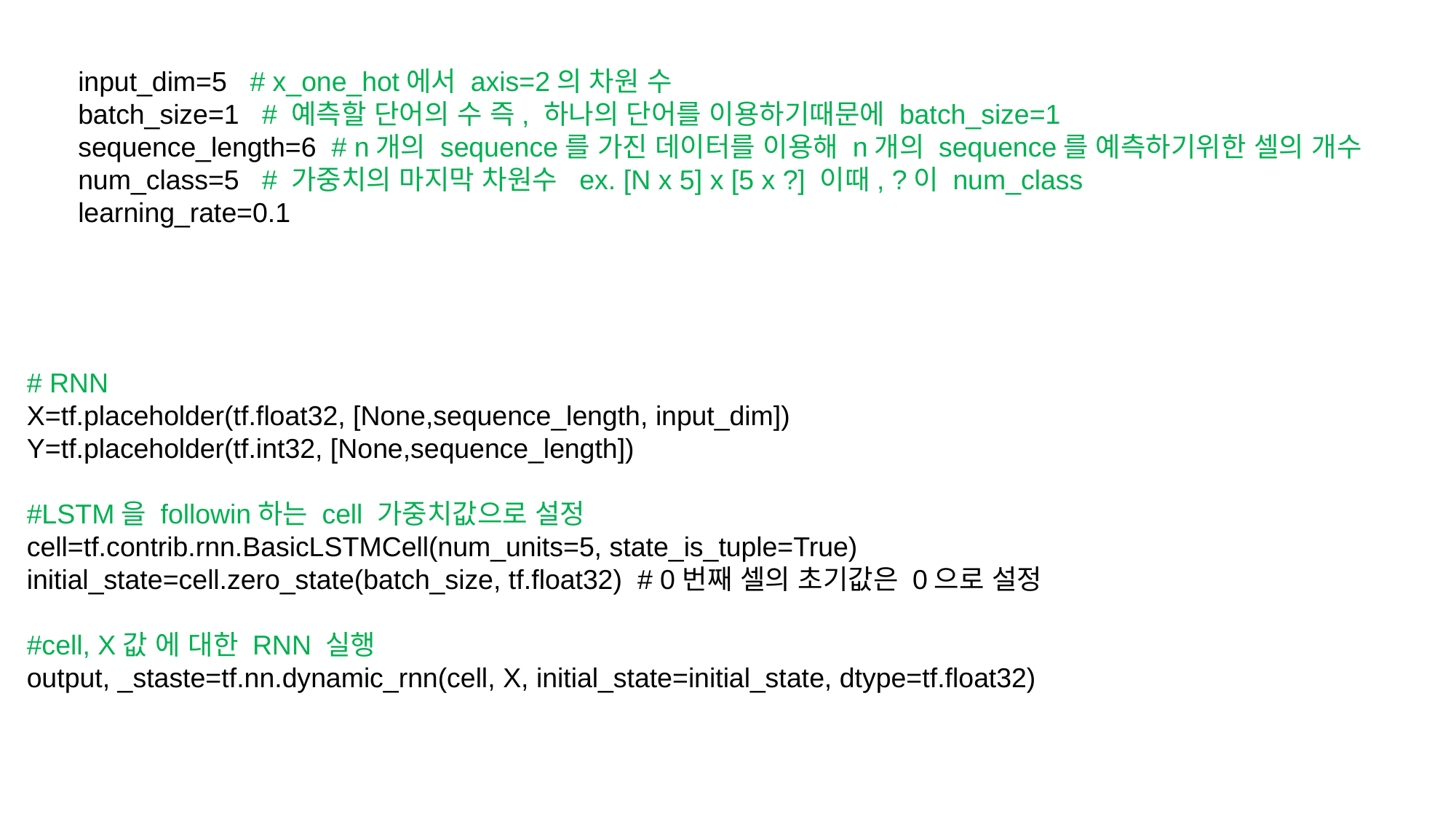

input_dim=5   # x_one_hot에서 axis=2의 차원 수
batch_size=1   # 예측할 단어의 수 즉, 하나의 단어를 이용하기때문에 batch_size=1
sequence_length=6  # n개의 sequence를 가진 데이터를 이용해 n개의 sequence를 예측하기위한 셀의 개수
num_class=5   # 가중치의 마지막 차원수  ex. [N x 5] x [5 x ?] 이때, ?이 num_class
learning_rate=0.1
# RNN
X=tf.placeholder(tf.float32, [None,sequence_length, input_dim])
Y=tf.placeholder(tf.int32, [None,sequence_length])

#LSTM을 followin하는 cell 가중치값으로 설정
cell=tf.contrib.rnn.BasicLSTMCell(num_units=5, state_is_tuple=True)
initial_state=cell.zero_state(batch_size, tf.float32)  # 0번째 셀의 초기값은 0으로 설정

#cell, X값 에 대한 RNN 실행
output, _staste=tf.nn.dynamic_rnn(cell, X, initial_state=initial_state, dtype=tf.float32)